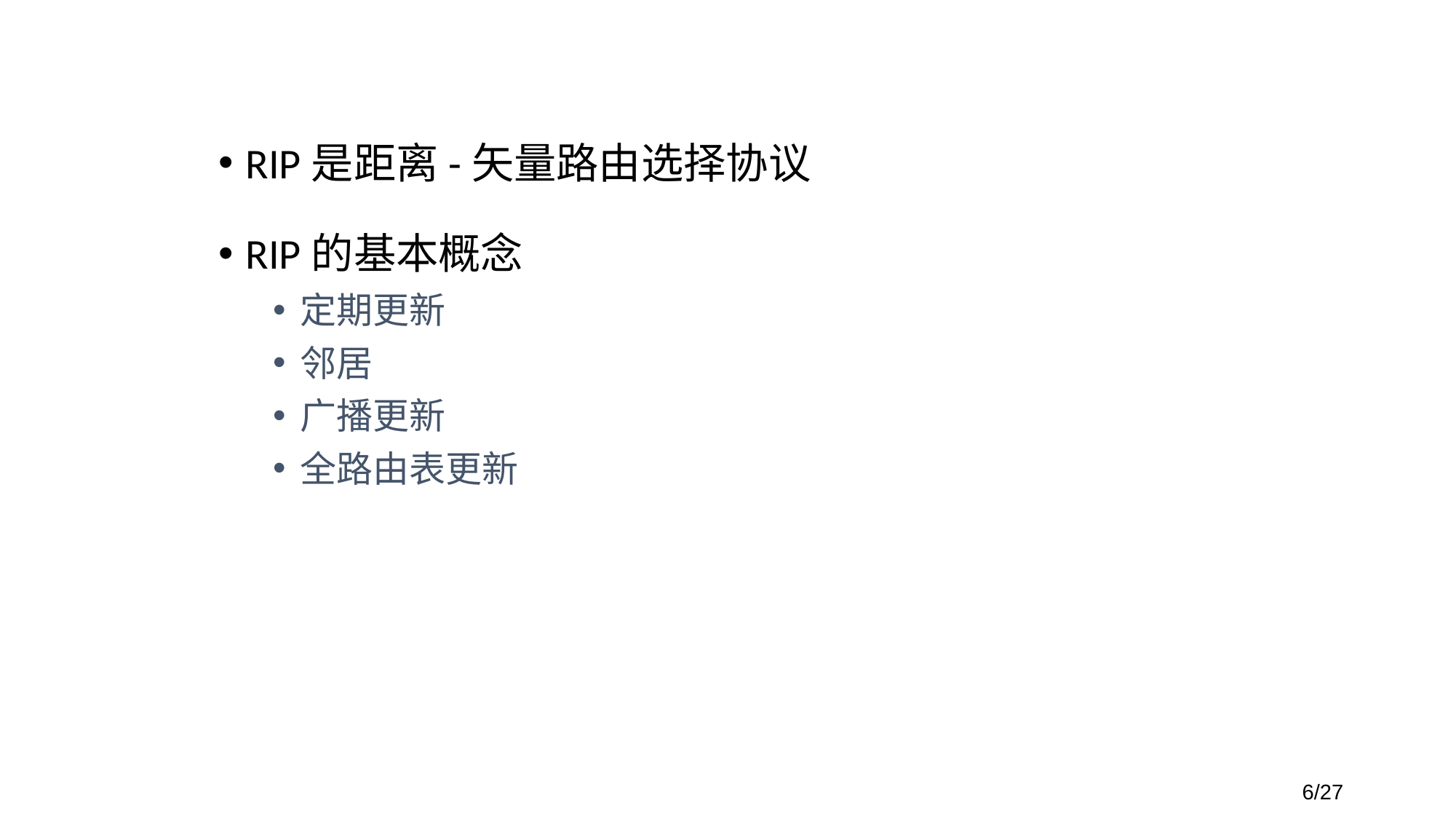

# RIP路由协议工作原理
RIP是距离-矢量路由选择协议

RIP的基本概念
定期更新
邻居
广播更新
全路由表更新